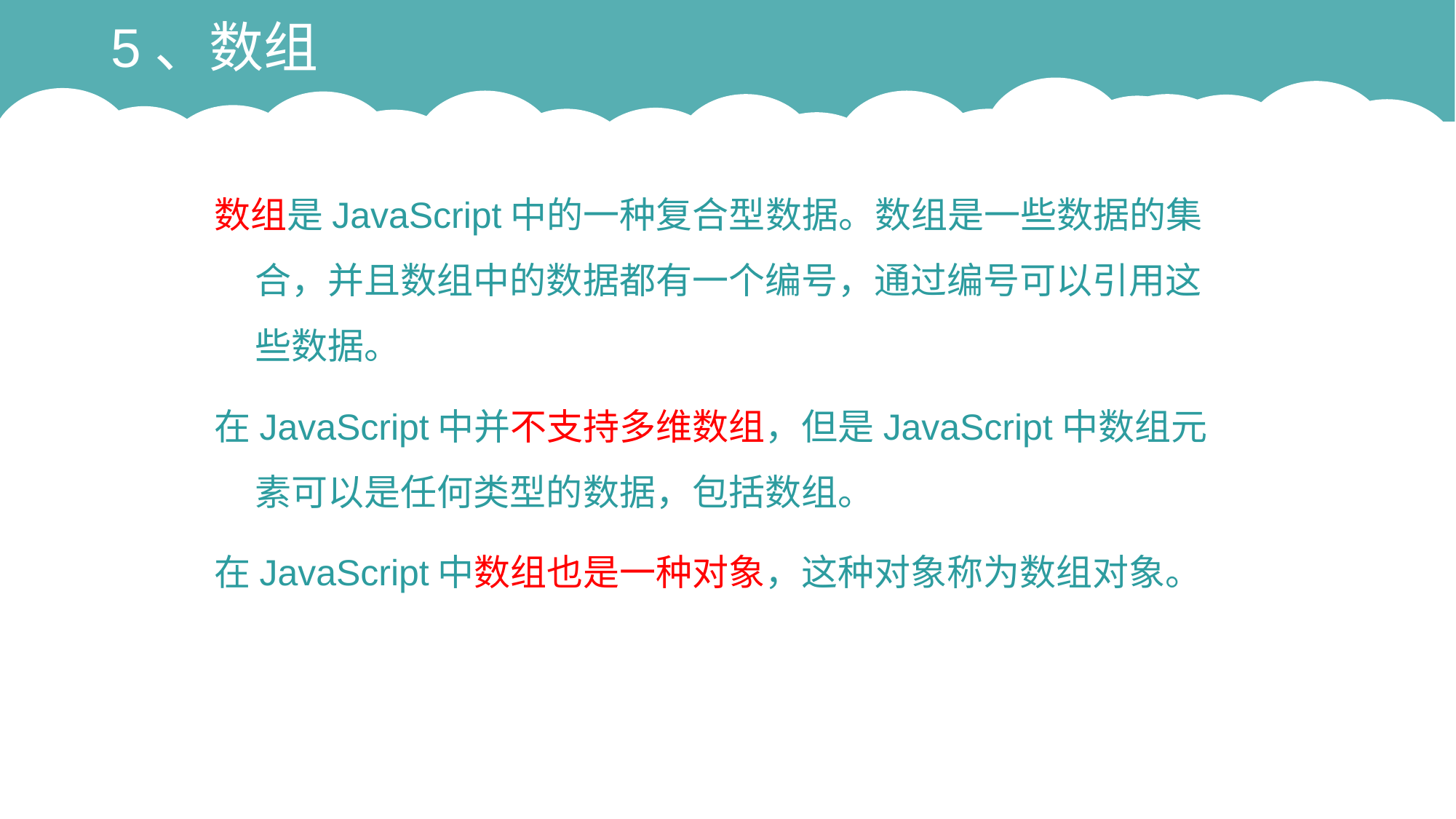

# 5、数组
数组是JavaScript中的一种复合型数据。数组是一些数据的集合，并且数组中的数据都有一个编号，通过编号可以引用这些数据。
在JavaScript中并不支持多维数组，但是JavaScript中数组元素可以是任何类型的数据，包括数组。
在JavaScript中数组也是一种对象，这种对象称为数组对象。